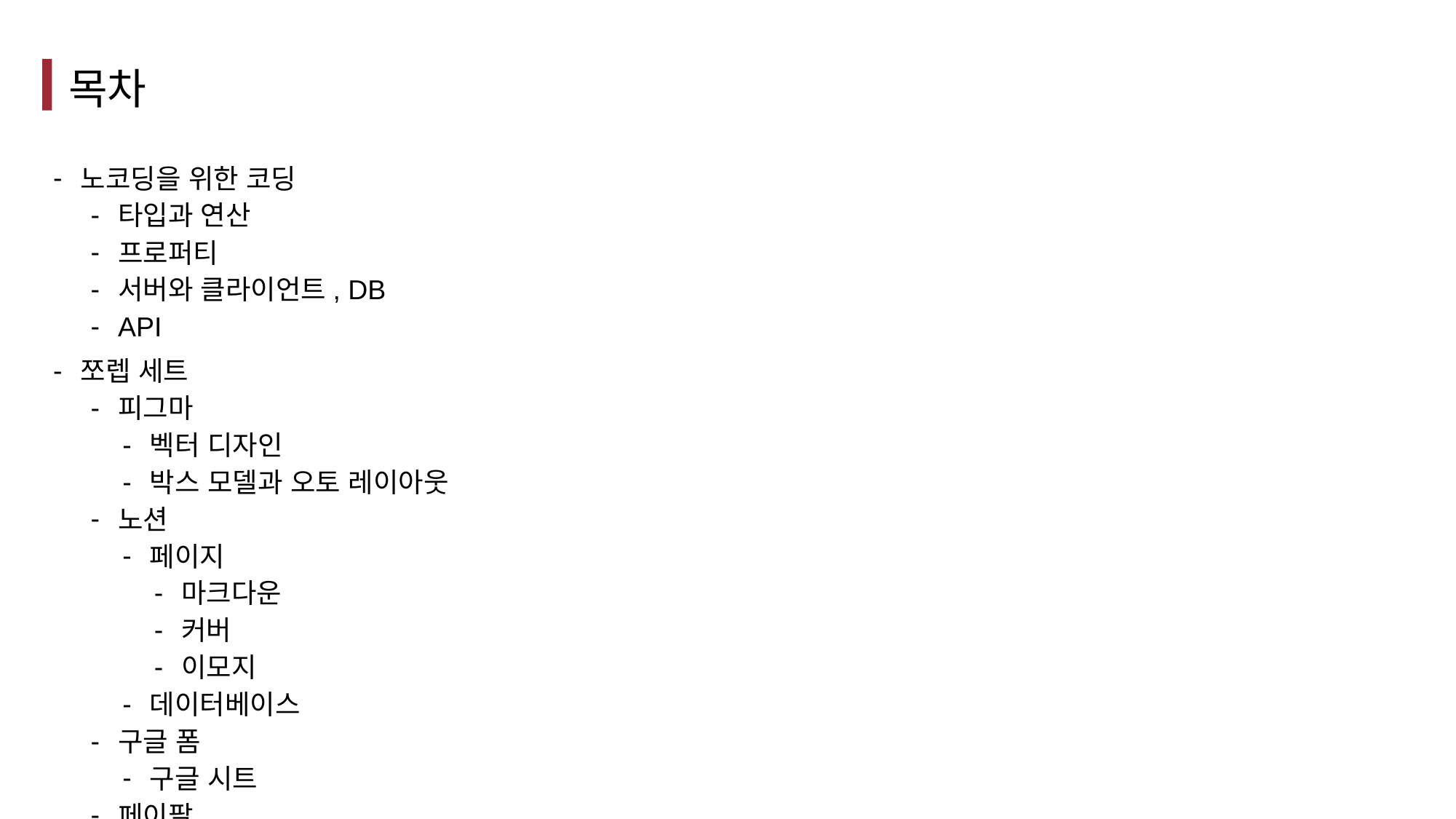

# 목차
노코딩을 위한 코딩
타입과 연산
프로퍼티
서버와 클라이언트, DB
API
쪼렙 세트
피그마
벡터 디자인
박스 모델과 오토 레이아웃
노션
페이지
마크다운
커버
이모지
데이터베이스
구글 폼
구글 시트
페이팔
페이플
중수 세트
프레이머
웹플로우
소프터
글라이드
에어테이블
재피어
토스 페이먼츠
고수 세트
버블
프론트엔드
노션
피그마
박스 모델
프레이머
웹플로우
DB
구글 시트
에어테이블
노션
백엔드
재피어
make
버블
결제
로그인
생성형 AI를 가지고 서비스 만들기